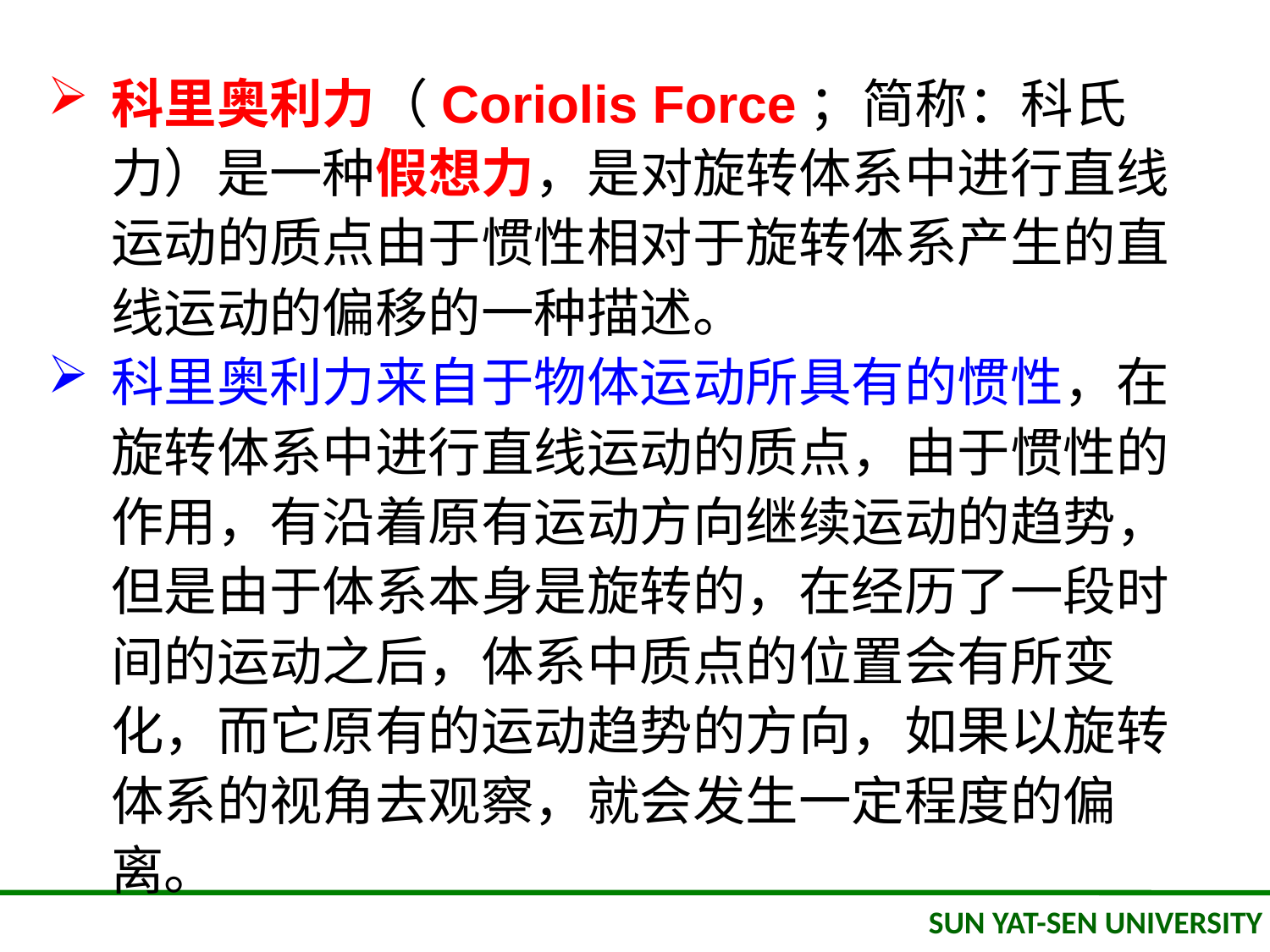

科里奥利力（Coriolis Force；简称：科氏力）是一种假想力，是对旋转体系中进行直线运动的质点由于惯性相对于旋转体系产生的直线运动的偏移的一种描述。
科里奥利力来自于物体运动所具有的惯性，在旋转体系中进行直线运动的质点，由于惯性的作用，有沿着原有运动方向继续运动的趋势，但是由于体系本身是旋转的，在经历了一段时间的运动之后，体系中质点的位置会有所变化，而它原有的运动趋势的方向，如果以旋转体系的视角去观察，就会发生一定程度的偏离。